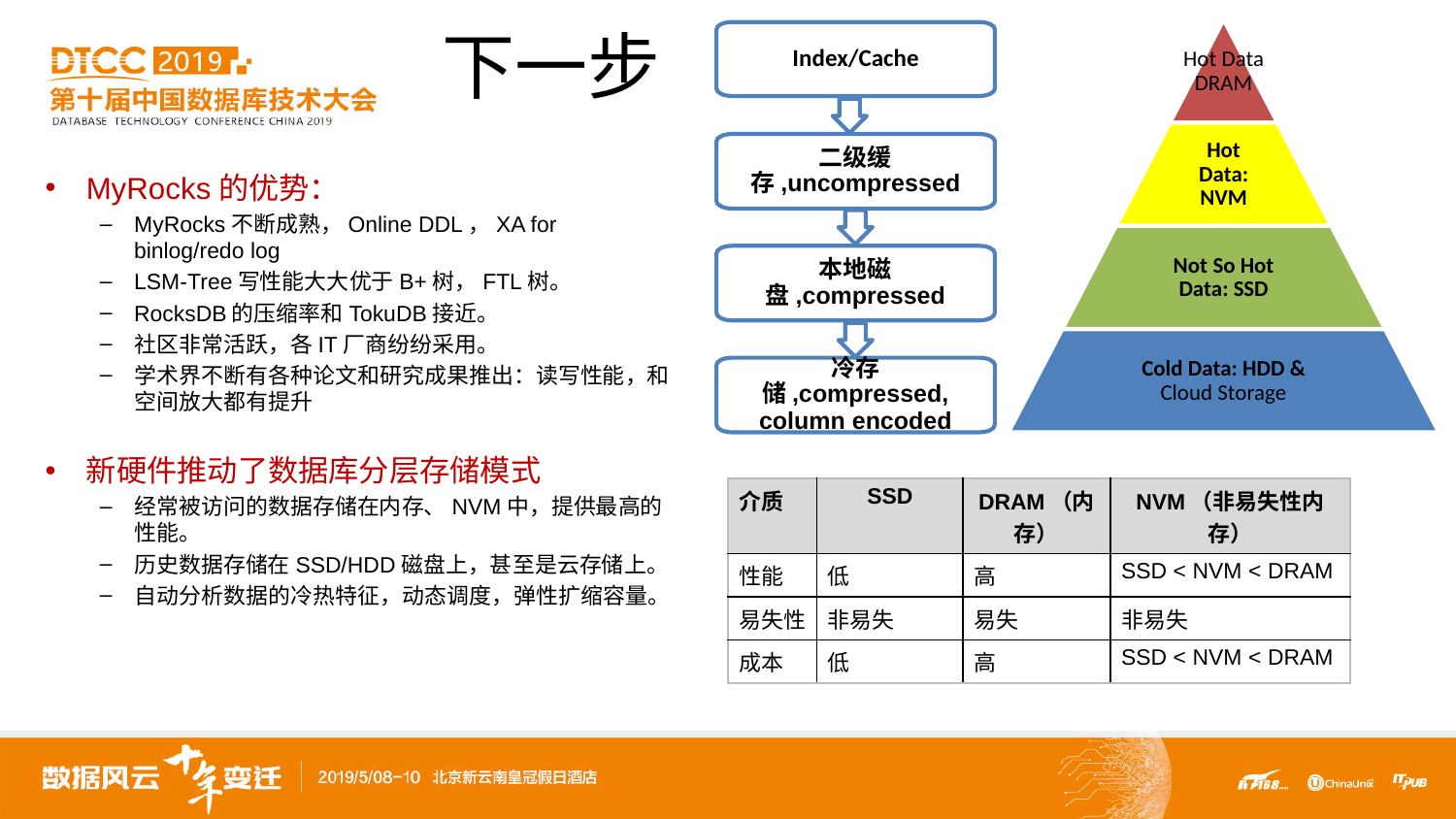

# 下一步
Hot Data DRAM
Hot Data: NVM
Not So Hot Data: SSD
Cold Data: HDD & Cloud Storage
Index/Cache

二级缓存,uncompressed
本地磁盘,compressed
冷存储,compressed, column encoded

MyRocks的优势：
MyRocks不断成熟，Online DDL，XA for binlog/redo log
LSM-Tree写性能大大优于B+树，FTL树。
RocksDB的压缩率和TokuDB接近。
社区非常活跃，各IT厂商纷纷采用。
学术界不断有各种论文和研究成果推出：读写性能，和空间放大都有提升

新硬件推动了数据库分层存储模式
经常被访问的数据存储在内存、NVM中，提供最高的性能。
历史数据存储在SSD/HDD磁盘上，甚至是云存储上。
自动分析数据的冷热特征，动态调度，弹性扩缩容量。

| 介质 | SSD | DRAM（内存） | NVM（非易失性内存） |
| --- | --- | --- | --- |
| 性能 | 低 | 高 | SSD < NVM < DRAM |
| 易失性 | 非易失 | 易失 | 非易失 |
| 成本 | 低 | 高 | SSD < NVM < DRAM |